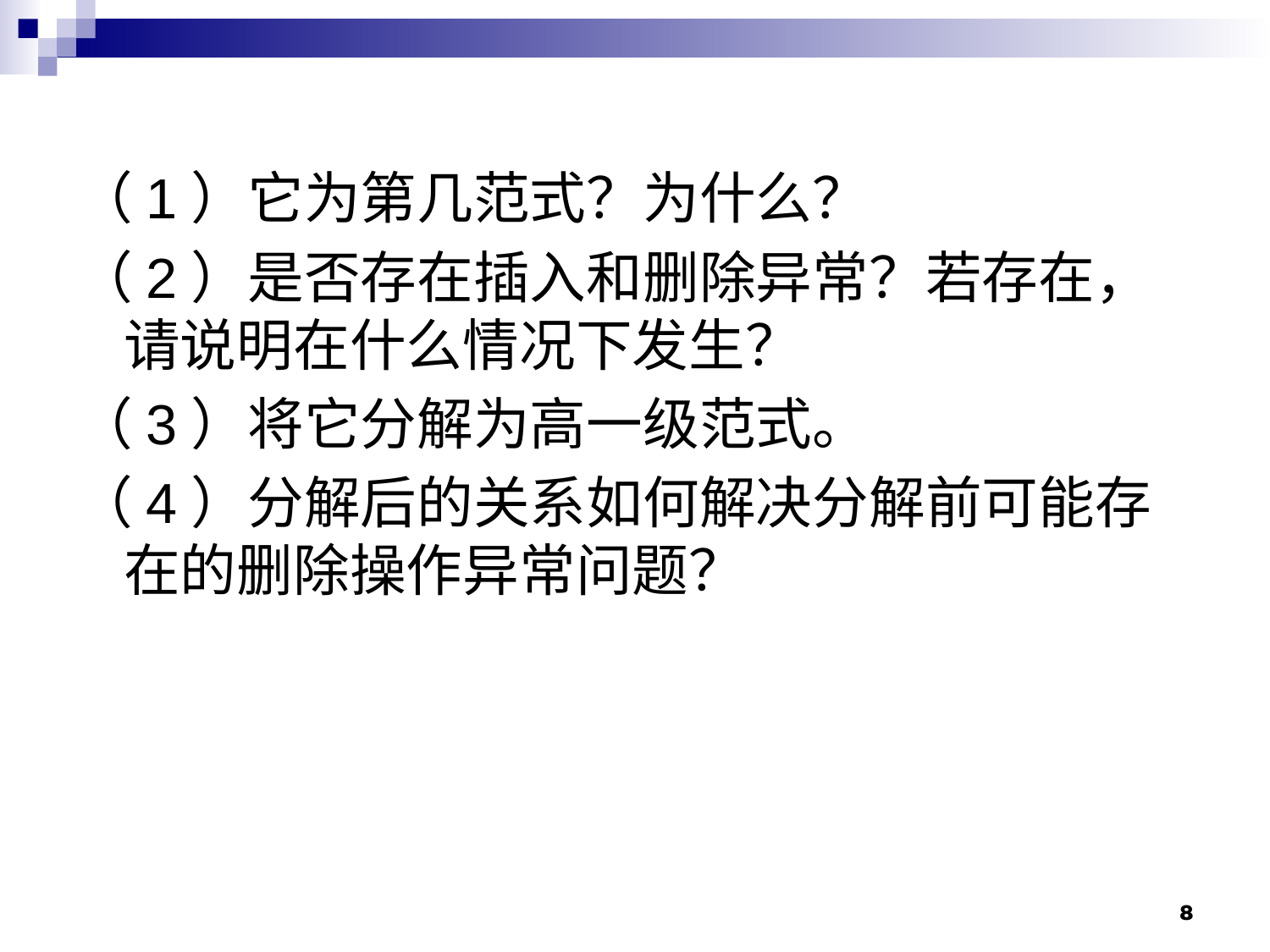

（1）它为第几范式？为什么？
（2）是否存在插入和删除异常？若存在，请说明在什么情况下发生？
（3）将它分解为高一级范式。
（4）分解后的关系如何解决分解前可能存在的删除操作异常问题？
8